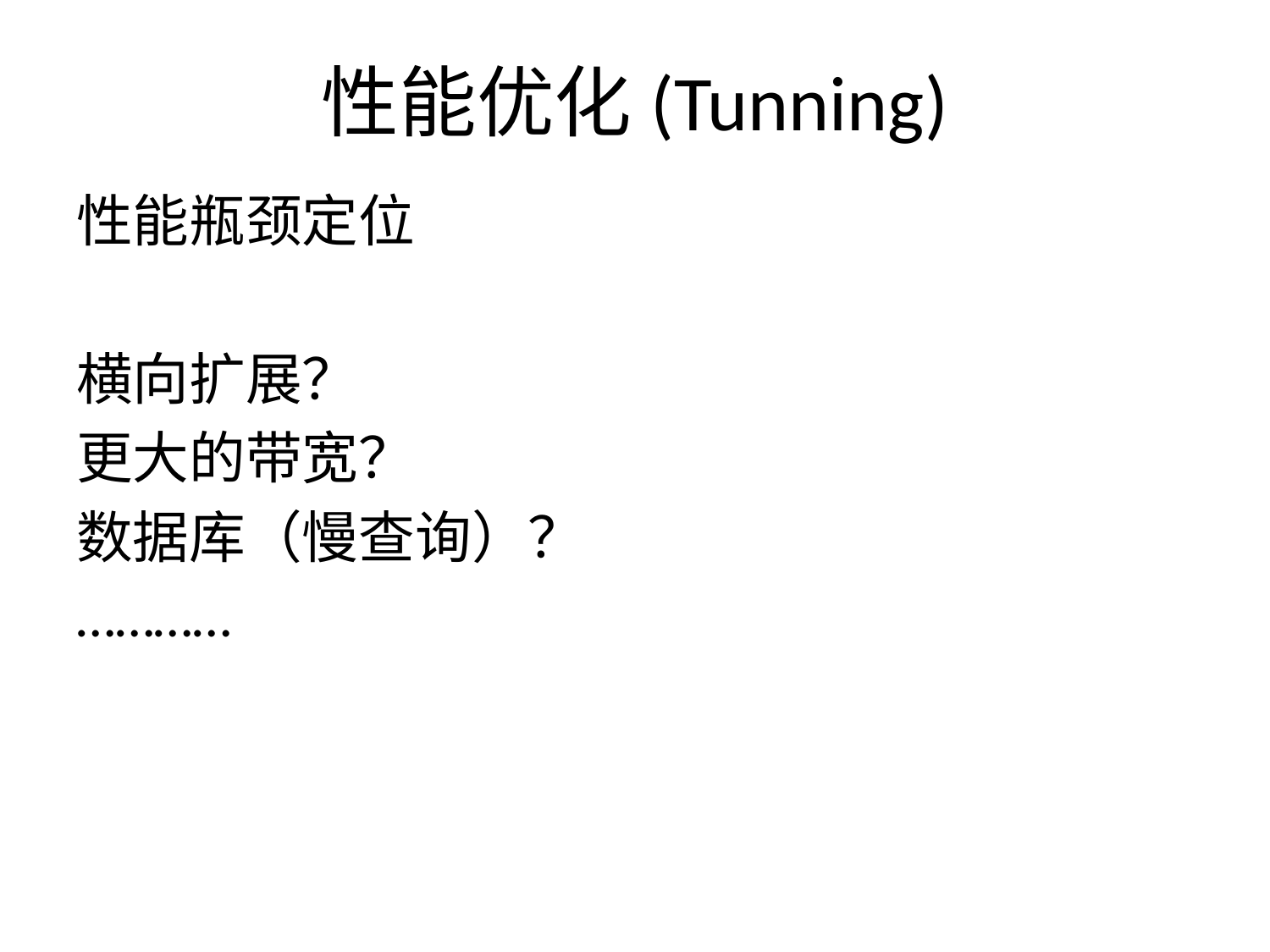

# 性能优化(Tunning)
性能瓶颈定位

横向扩展？
更大的带宽？
数据库（慢查询）？
…………